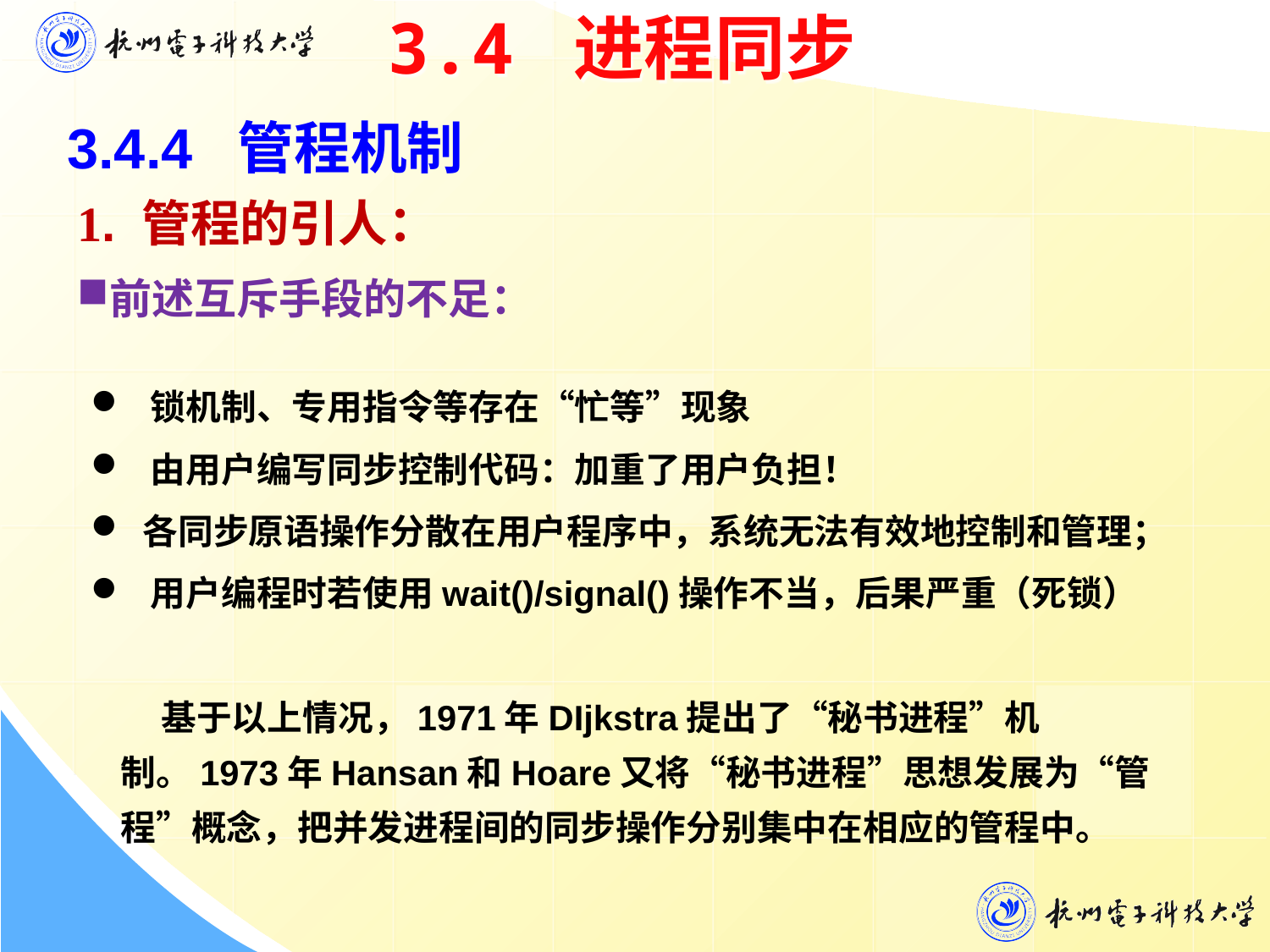

3.4 进程同步
3.4.4  管程机制
1. 管程的引人：
前述互斥手段的不足：
  锁机制、专用指令等存在“忙等”现象
  由用户编写同步控制代码：加重了用户负担！
 各同步原语操作分散在用户程序中，系统无法有效地控制和管理；
  用户编程时若使用wait()/signal()操作不当，后果严重（死锁）

    基于以上情况，1971年DIjkstra提出了“秘书进程”机制。1973年Hansan和Hoare又将“秘书进程”思想发展为“管程”概念，把并发进程间的同步操作分别集中在相应的管程中。